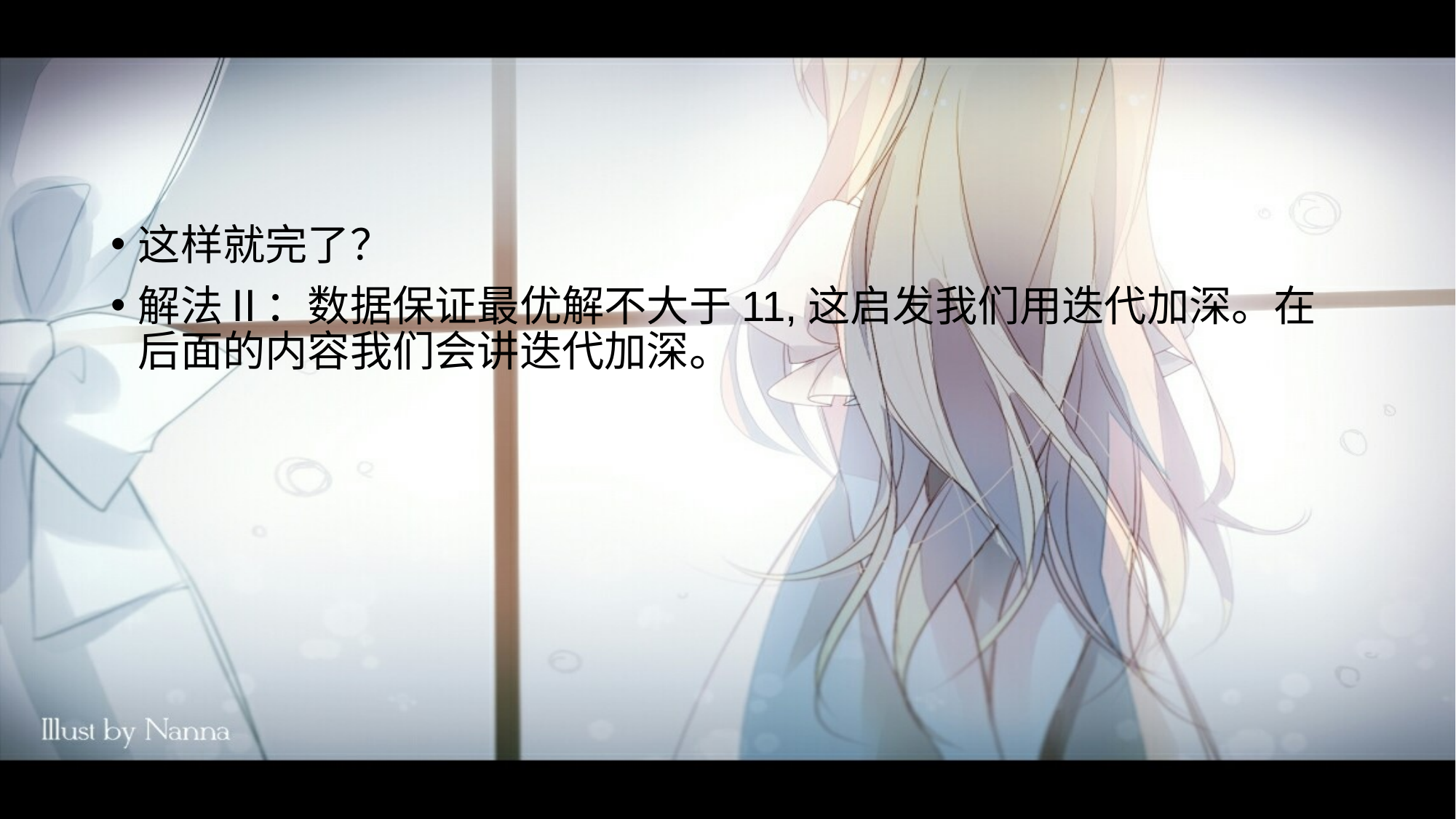

#
这样就完了？
解法Ⅱ：数据保证最优解不大于11,这启发我们用迭代加深。在后面的内容我们会讲迭代加深。